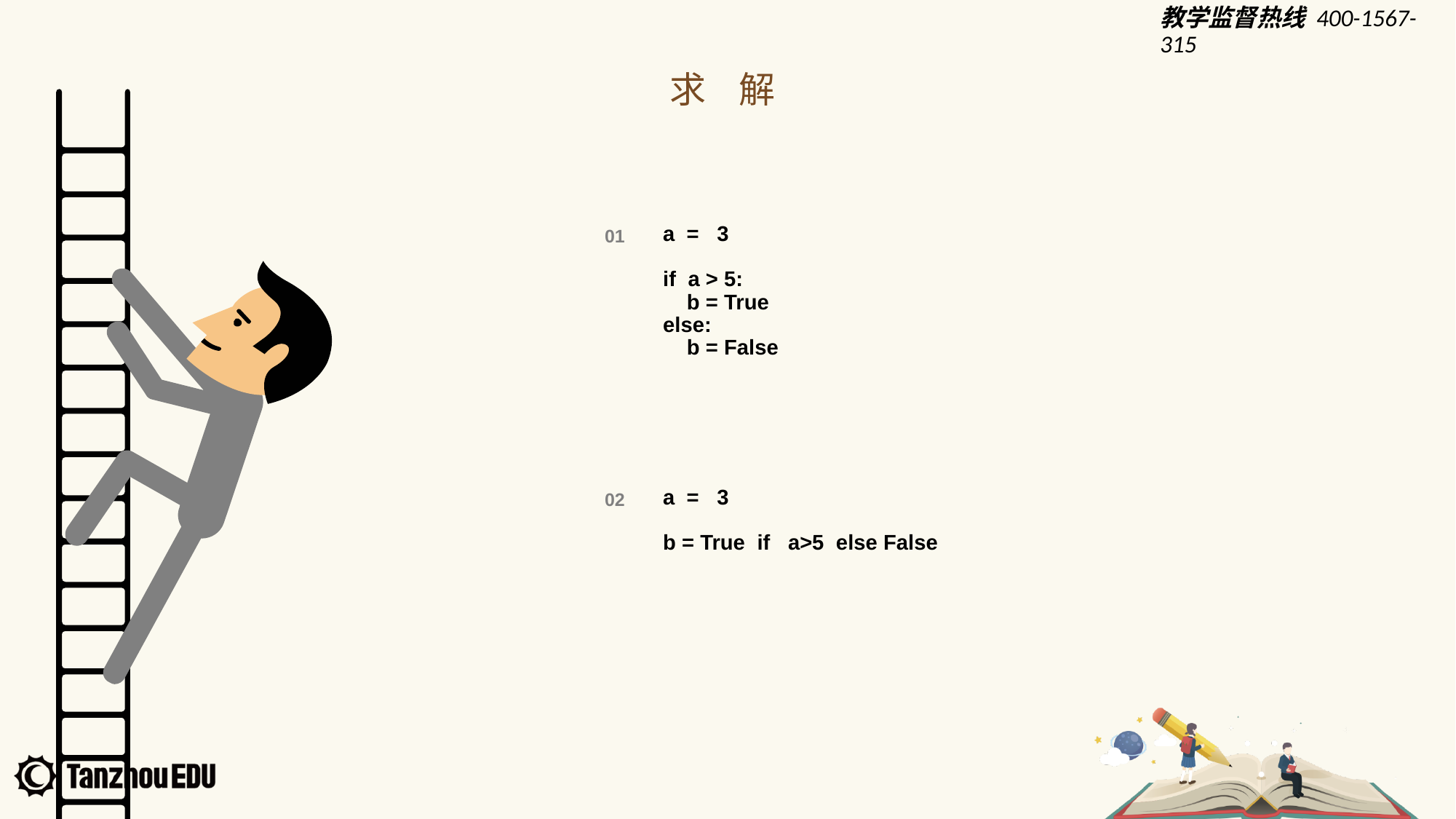

求    解

a  =   3

if  a > 5:
    b = True
else:
    b = False
01
a  =   3

b = True  if   a>5  else False
02